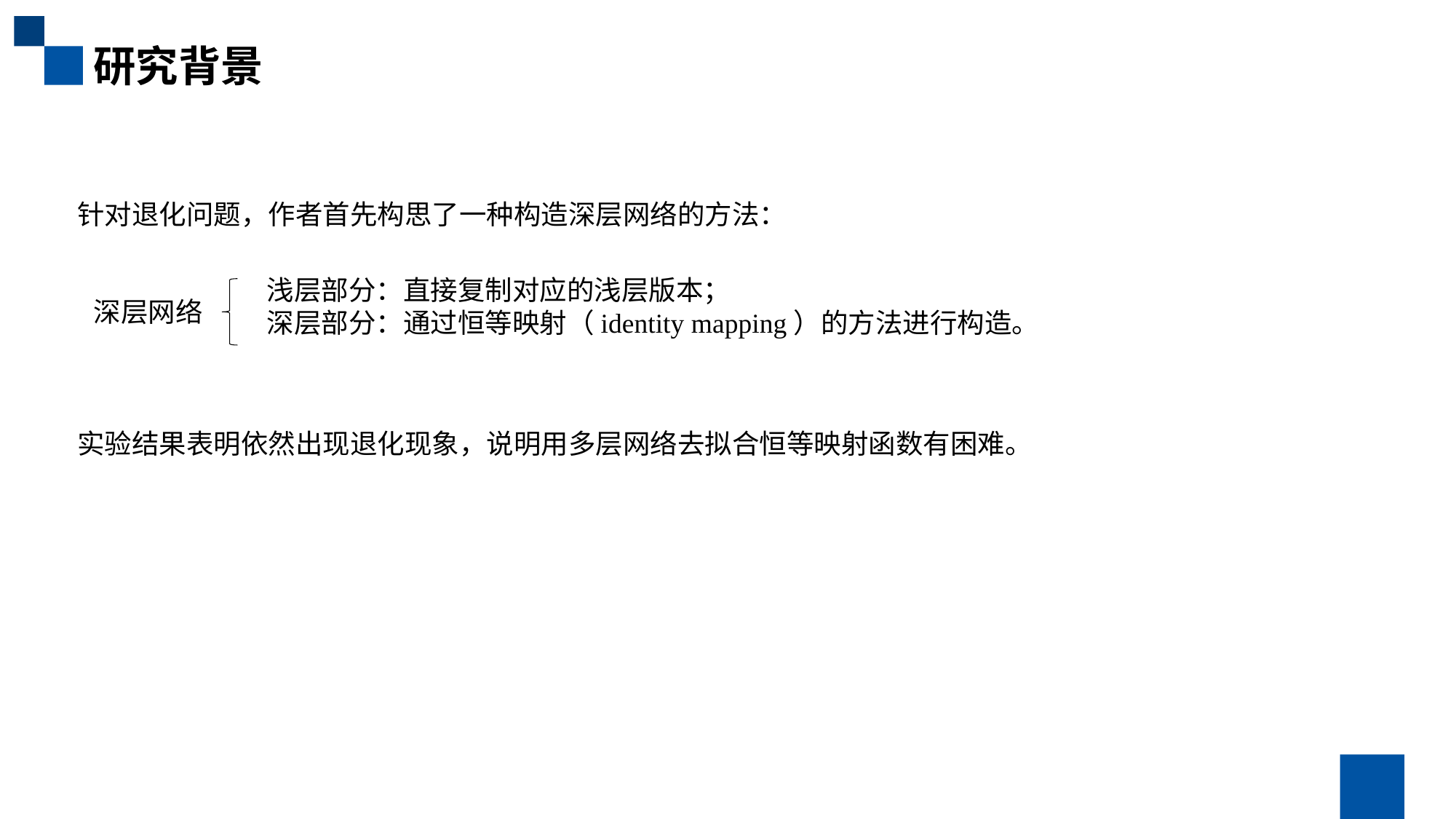

研究背景

针对退化问题，作者首先构思了一种构造深层网络的方法：

实验结果表明依然出现退化现象，说明用多层网络去拟合恒等映射函数有困难。

浅层部分：直接复制对应的浅层版本；
深层部分：通过恒等映射（identity mapping）的方法进行构造。

深层网络
5